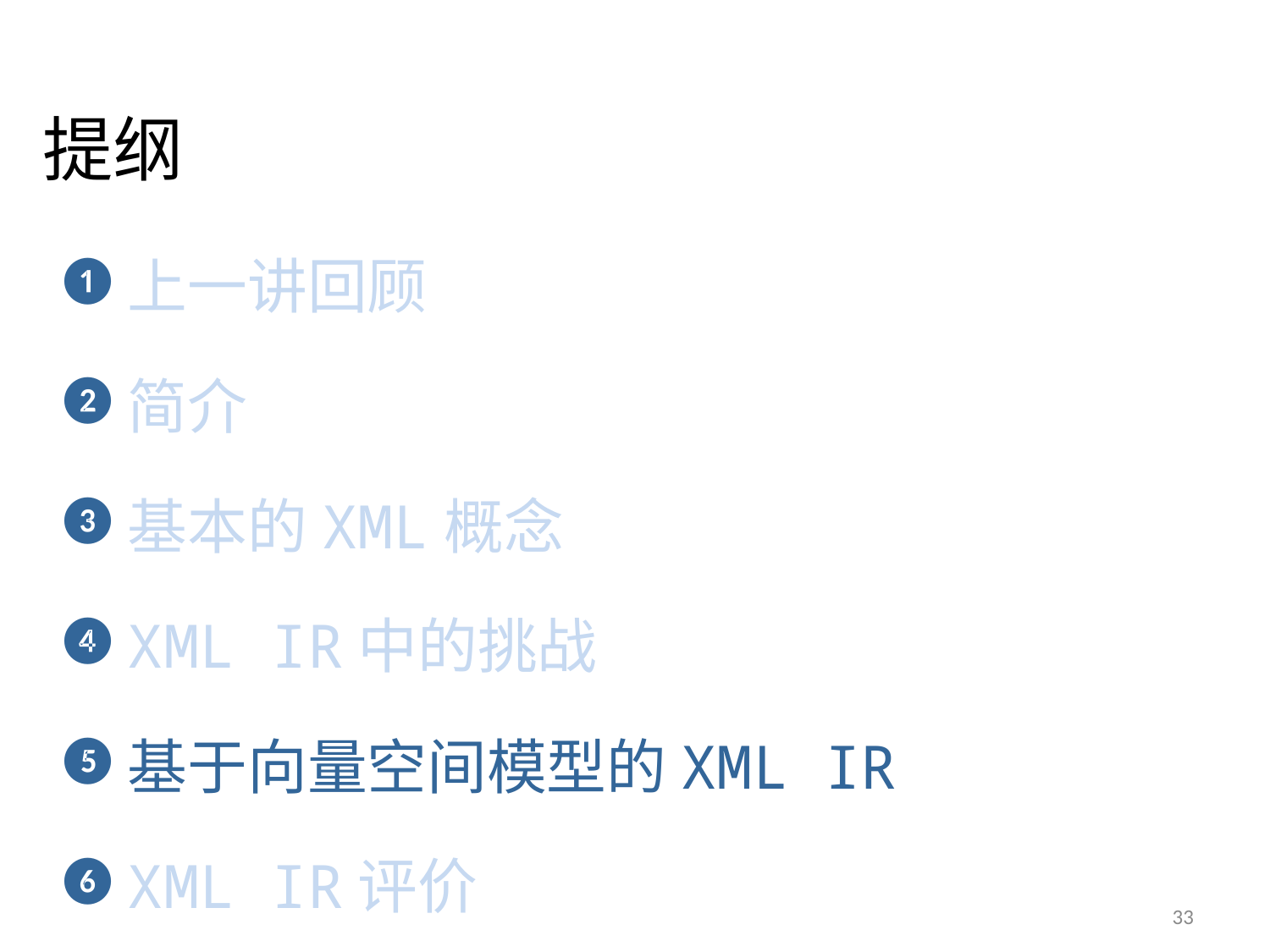

# 提纲
上一讲回顾
简介
基本的XML概念
XML IR中的挑战
基于向量空间模型的XML IR
XML IR评价
33